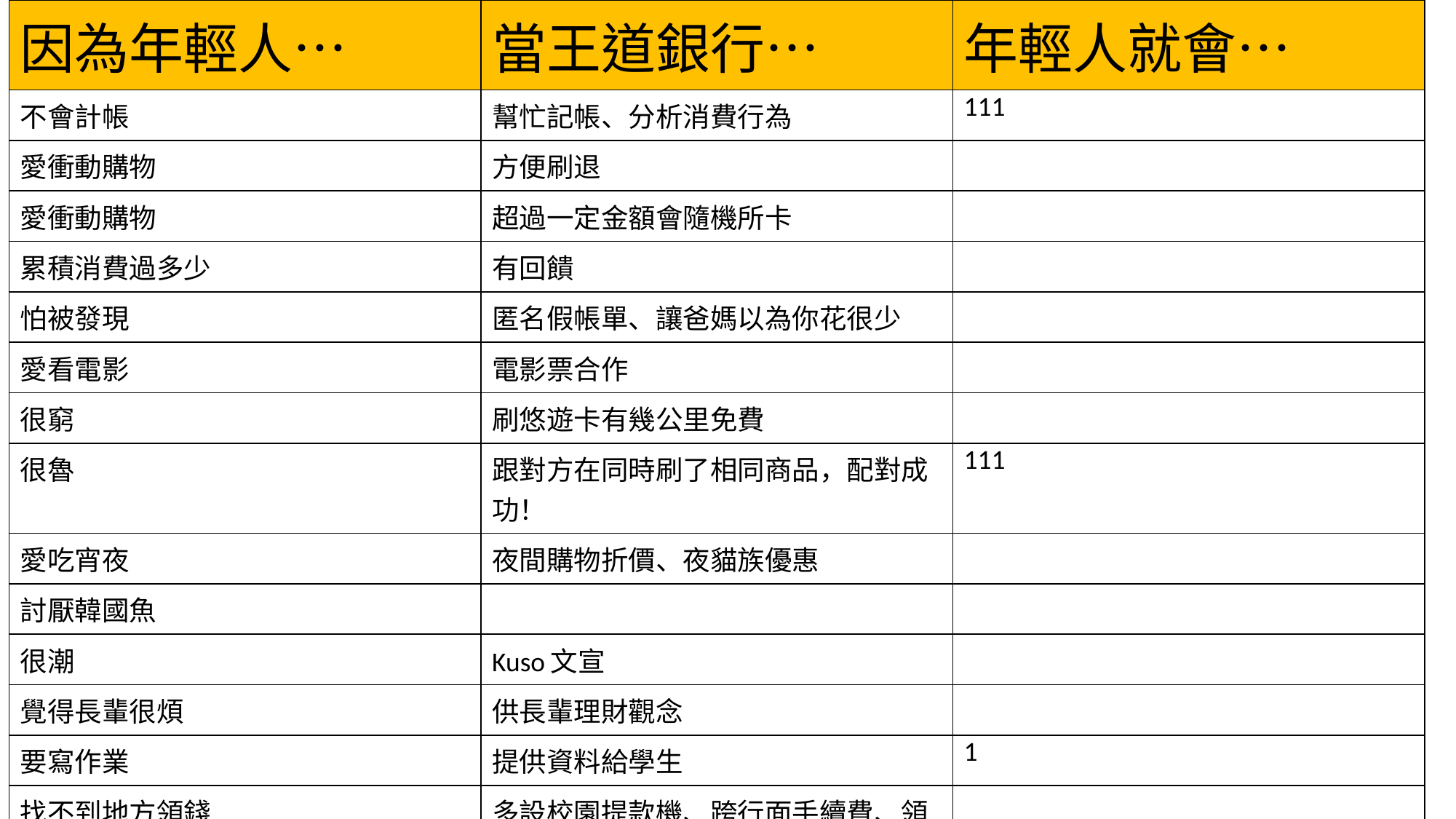

| 因為年輕人… | 當王道銀行… | 年輕人就會… |
| --- | --- | --- |
| 不會計帳 | 幫忙記帳、分析消費行為 | 111 |
| 愛衝動購物 | 方便刷退 |  |
| 愛衝動購物 | 超過一定金額會隨機所卡 |  |
| 累積消費過多少 | 有回饋 |  |
| 怕被發現 | 匿名假帳單、讓爸媽以為你花很少 |  |
| 愛看電影 | 電影票合作 |  |
| 很窮 | 刷悠遊卡有幾公里免費 |  |
| 很魯 | 跟對方在同時刷了相同商品，配對成功！ | 111 |
| 愛吃宵夜 | 夜間購物折價、夜貓族優惠 |  |
| 討厭韓國魚 |  |  |
| 很潮 | Kuso文宣 |  |
| 覺得長輩很煩 | 供長輩理財觀念 |  |
| 要寫作業 | 提供資料給學生 | 1 |
| 找不到地方領錢 | 多設校園提款機、跨行面手續費、領錢送糖果 |  |
| 愛出國 | 出國刷卡優惠 |  |
| 繳學費 | 刷卡優惠 |  |
#